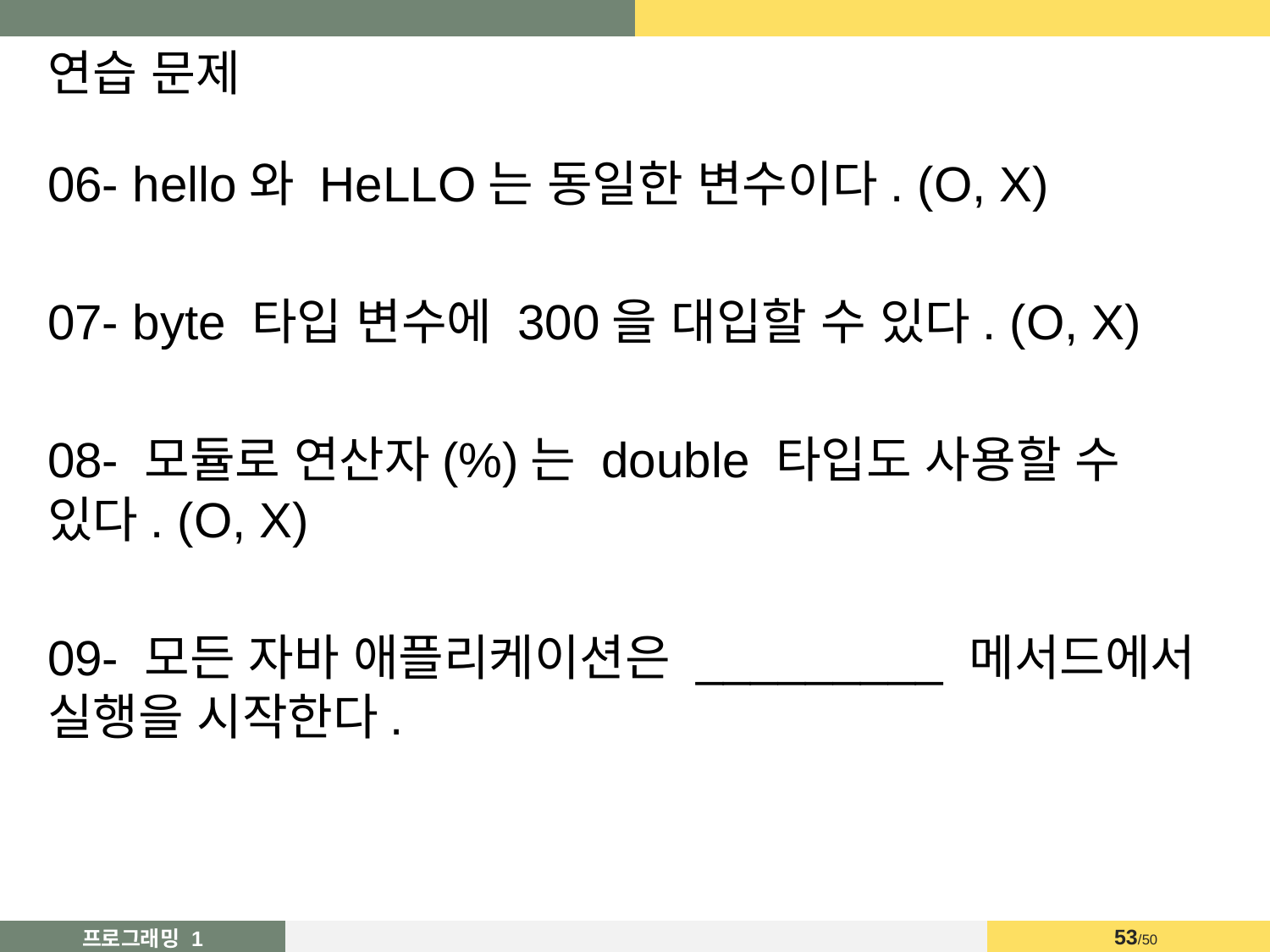

# 연습 문제
06- hello와 HeLLO는 동일한 변수이다. (O, X)

07- byte 타입 변수에 300을 대입할 수 있다. (O, X)

08- 모듈로 연산자(%)는 double 타입도 사용할 수 있다. (O, X)

09- 모든 자바 애플리케이션은 _________ 메서드에서 실행을 시작한다.